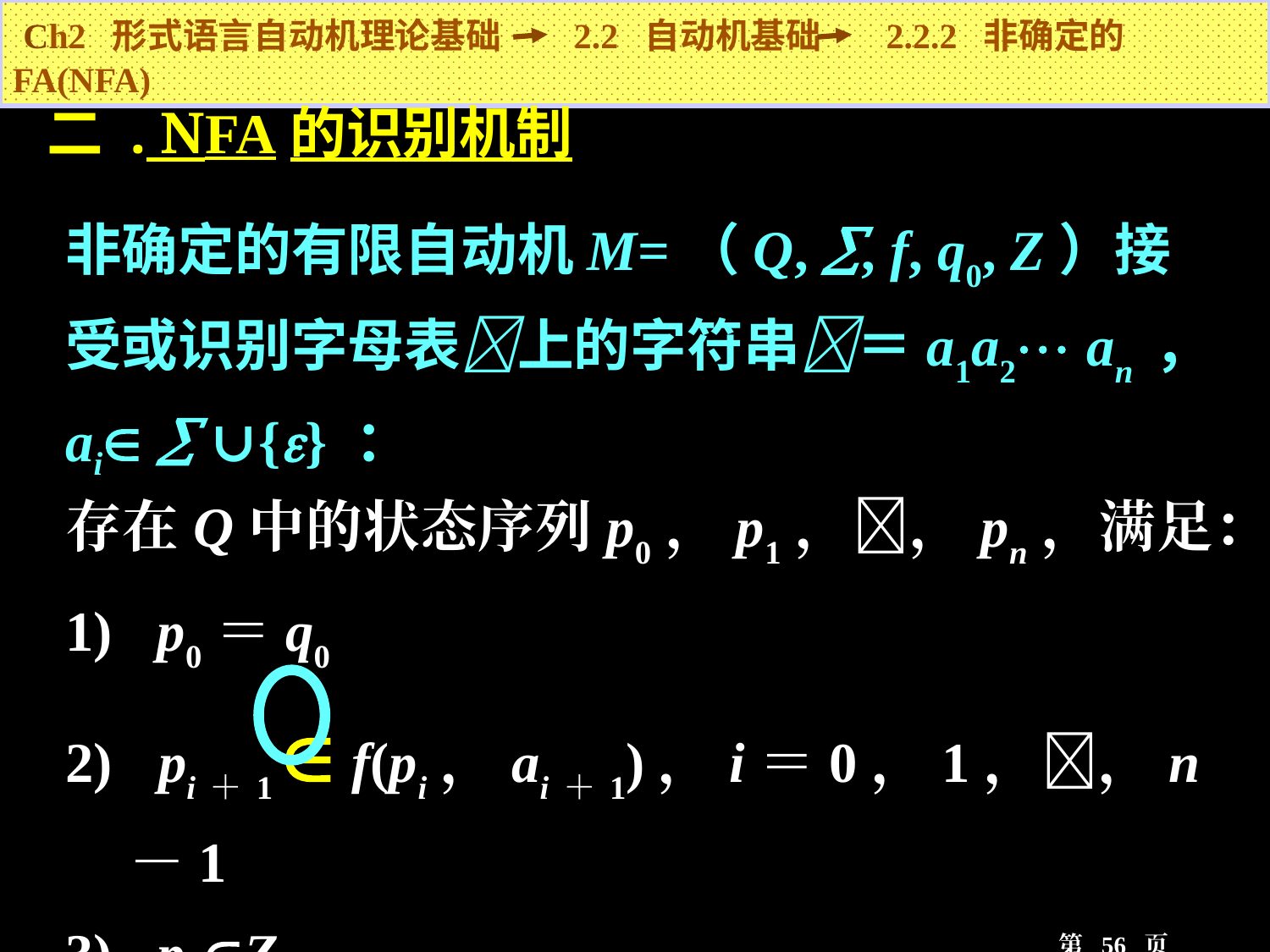

Ch2  形式语言自动机理论基础        2.2  自动机基础       2.2.2  非确定的FA(NFA)

二 . NFA的识别机制
非确定的有限自动机M=（Q, ∑, f, q0, Z）接受或识别字母表∑上的字符串α＝a1a2… an ， ai∈ ∑ ∪{ε} ：
存在Q中的状态序列p0，p1，…，pn，满足：
  p0＝q0
  pi＋1 ∈ f(pi，ai＋1)，i＝0，1，…，n－1
  pn∈Z